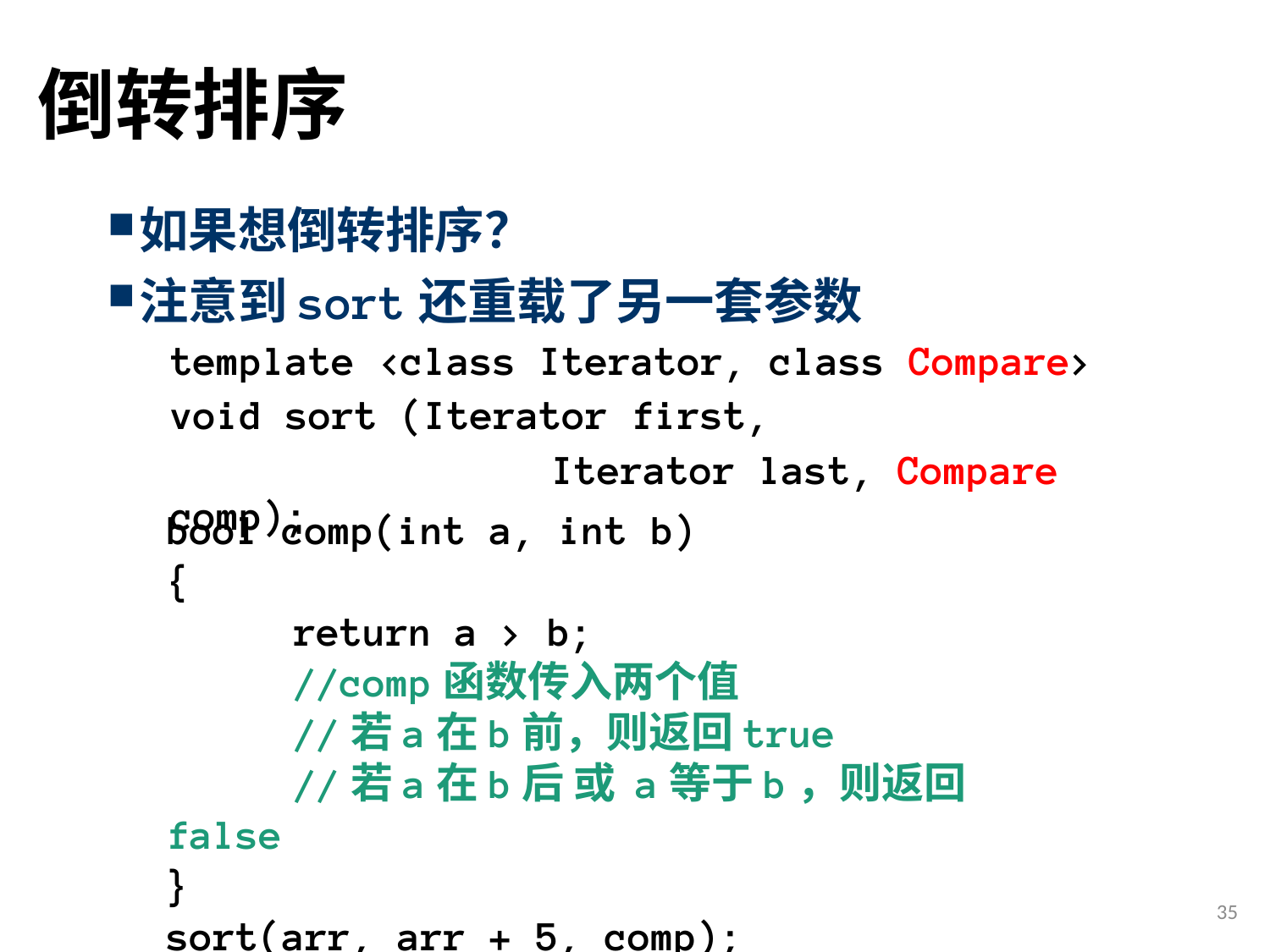

# 倒转排序
如果想倒转排序？
注意到sort还重载了另一套参数
template <class Iterator, class Compare>
void sort (Iterator first,
			Iterator last, Compare comp);

bool comp(int a, int b)
{
	return a > b;
	//comp函数传入两个值
	//若a在b前，则返回true
	//若a在b后 或 a等于b，则返回false
}
sort(arr, arr + 5, comp);
// 7 5 3 2 1
35